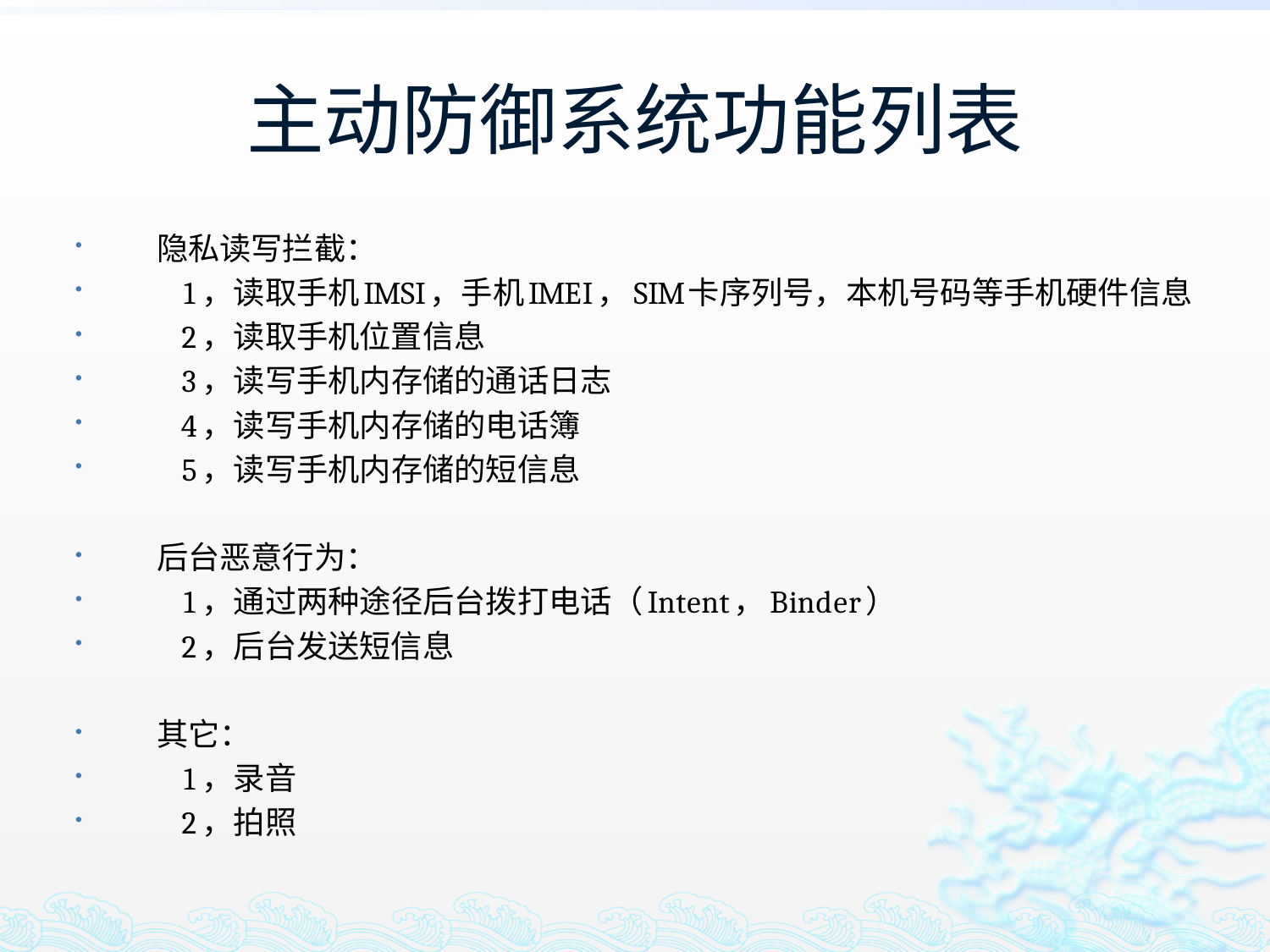

# 主动防御系统功能列表
    隐私读写拦截：
        1，读取手机IMSI，手机IMEI，SIM卡序列号，本机号码等手机硬件信息
        2，读取手机位置信息
        3，读写手机内存储的通话日志
        4，读写手机内存储的电话簿
        5，读写手机内存储的短信息

    后台恶意行为：
        1，通过两种途径后台拨打电话（Intent，Binder）
        2，后台发送短信息

    其它：
        1，录音
        2，拍照